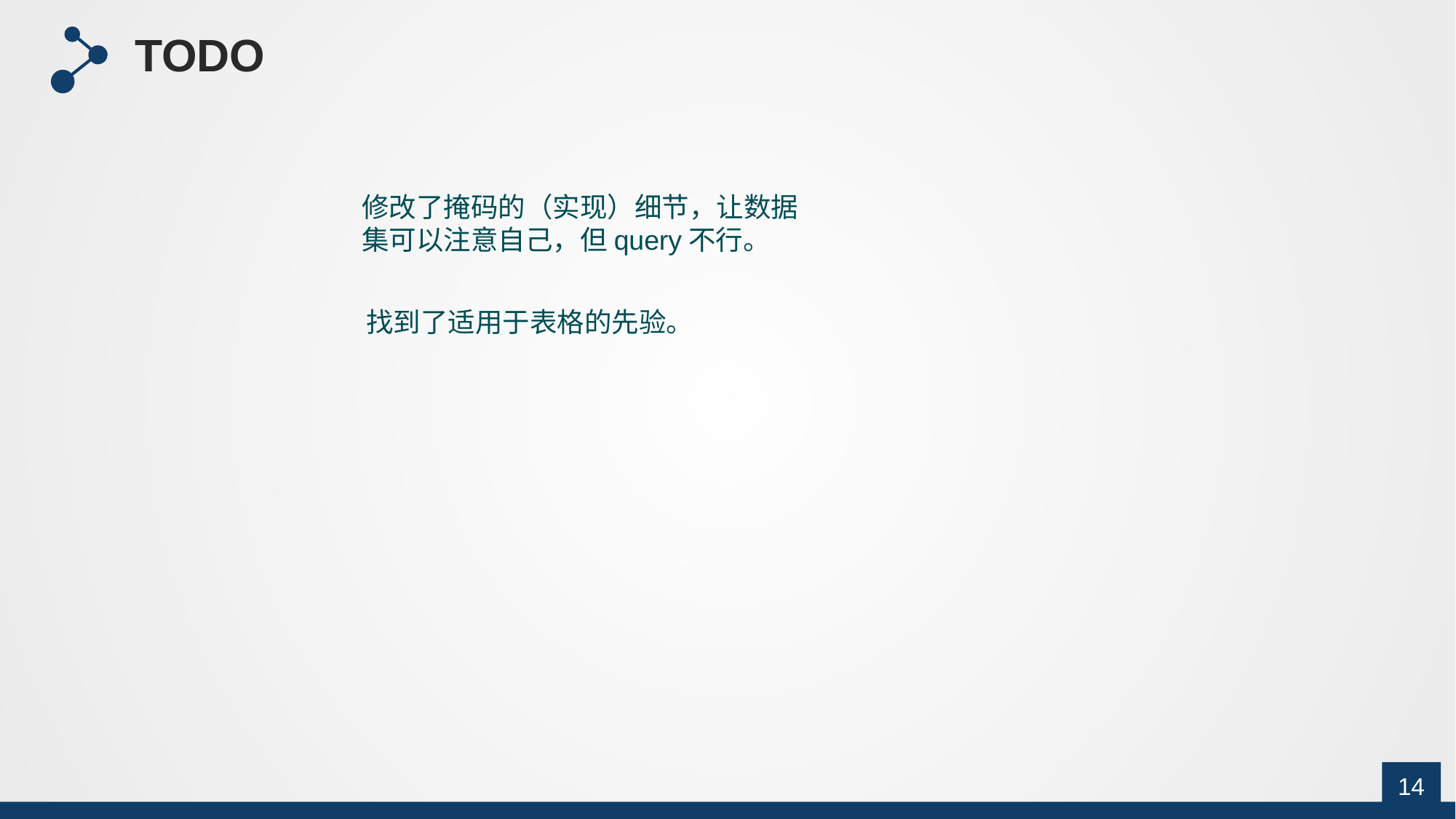

TODO

修改了掩码的（实现）细节，让数据集可以注意自己，但query不行。
找到了适用于表格的先验。